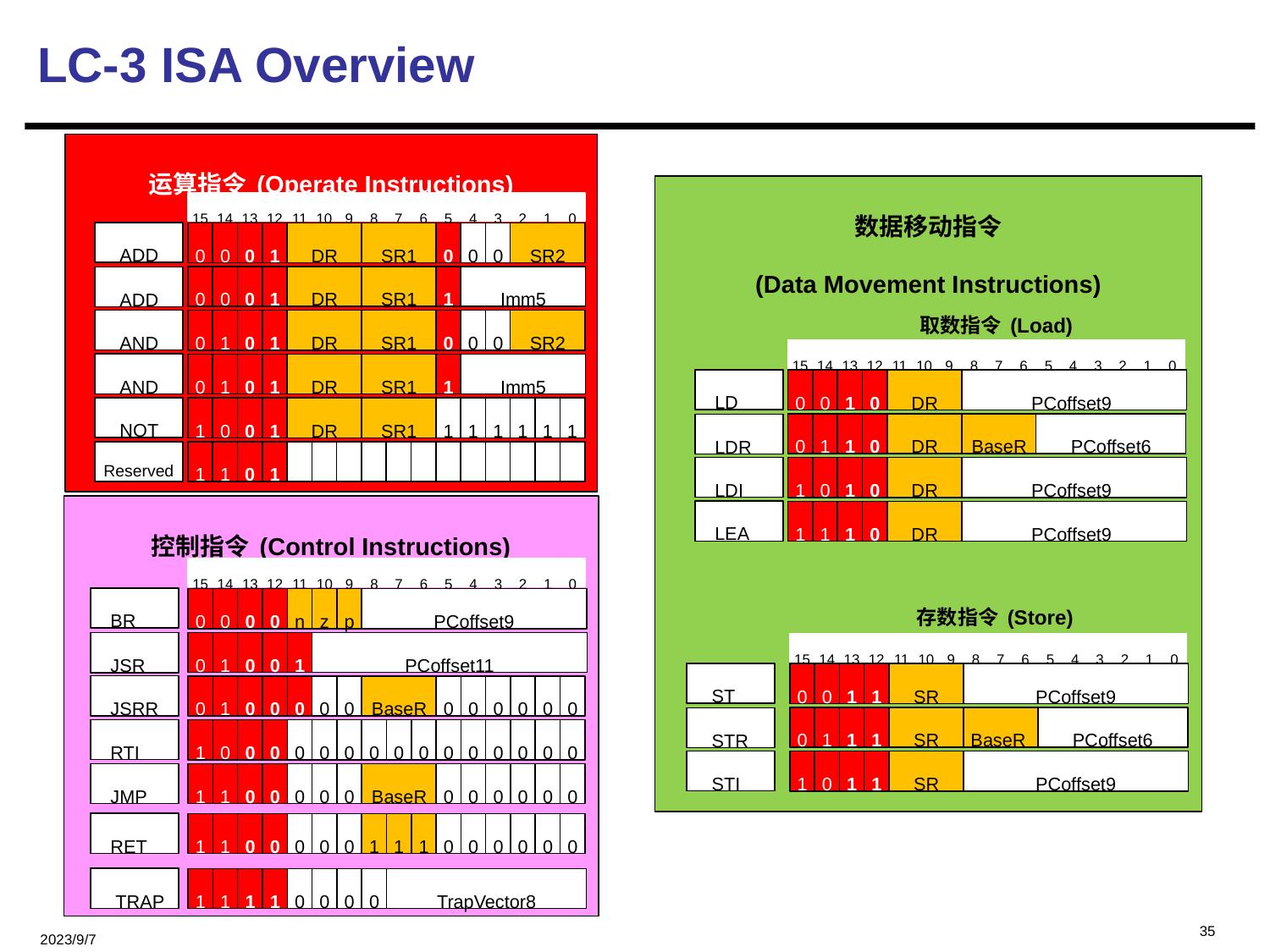

# LC-3 ISA Overview
运算指令(Operate Instructions)
15
14
13
12
11
10
9
8
7
6
5
4
3
2
1
0
0
0
0
1
DR
SR1
0
0
0
SR2
ADD
0
0
0
1
DR
SR1
1
Imm5
ADD
AND
0
1
0
1
DR
SR1
0
0
0
SR2
AND
0
1
0
1
DR
SR1
1
Imm5
NOT
1
0
0
1
DR
SR1
1
1
1
1
1
1
Reserved
1
1
0
1

数据移动指令
(Data Movement Instructions)

取数指令(Load)
15
14
13
12
11
10
9
8
7
6
5
4
3
2
1
0
0
0
1
0
DR
PCoffset9
LD
0
1
1
0
DR
BaseR
PCoffset6
LDR
LDI
1
0
1
0
DR
PCoffset9
LEA
1
1
1
0
DR
PCoffset9
控制指令(Control Instructions)

15
14
13
12
11
10
9
8
7
6
5
4
3
2
1
0
0
0
0
0
n
z
p
PCoffset9
BR
0
1
0
0
1
PCoffset11
JSR
JSRR
0
1
0
0
0
0
0
BaseR
0
0
0
0
0
0
RTI
1
0
0
0
0
0
0
0
0
0
0
0
0
0
0
0
JMP
1
1
0
0
0
0
0
BaseR
0
0
0
0
0
0
RET
1
1
0
0
0
0
0
1
1
1
0
0
0
0
0
0
TRAP
1
1
1
1
0
0
0
0
TrapVector8
存数指令(Store)
15
14
13
12
11
10
9
8
7
6
5
4
3
2
1
0
0
0
1
1
SR
PCoffset9
ST
0
1
1
1
SR
BaseR
PCoffset6
STR
STI
1
0
1
1
SR
PCoffset9
35
2023/9/7